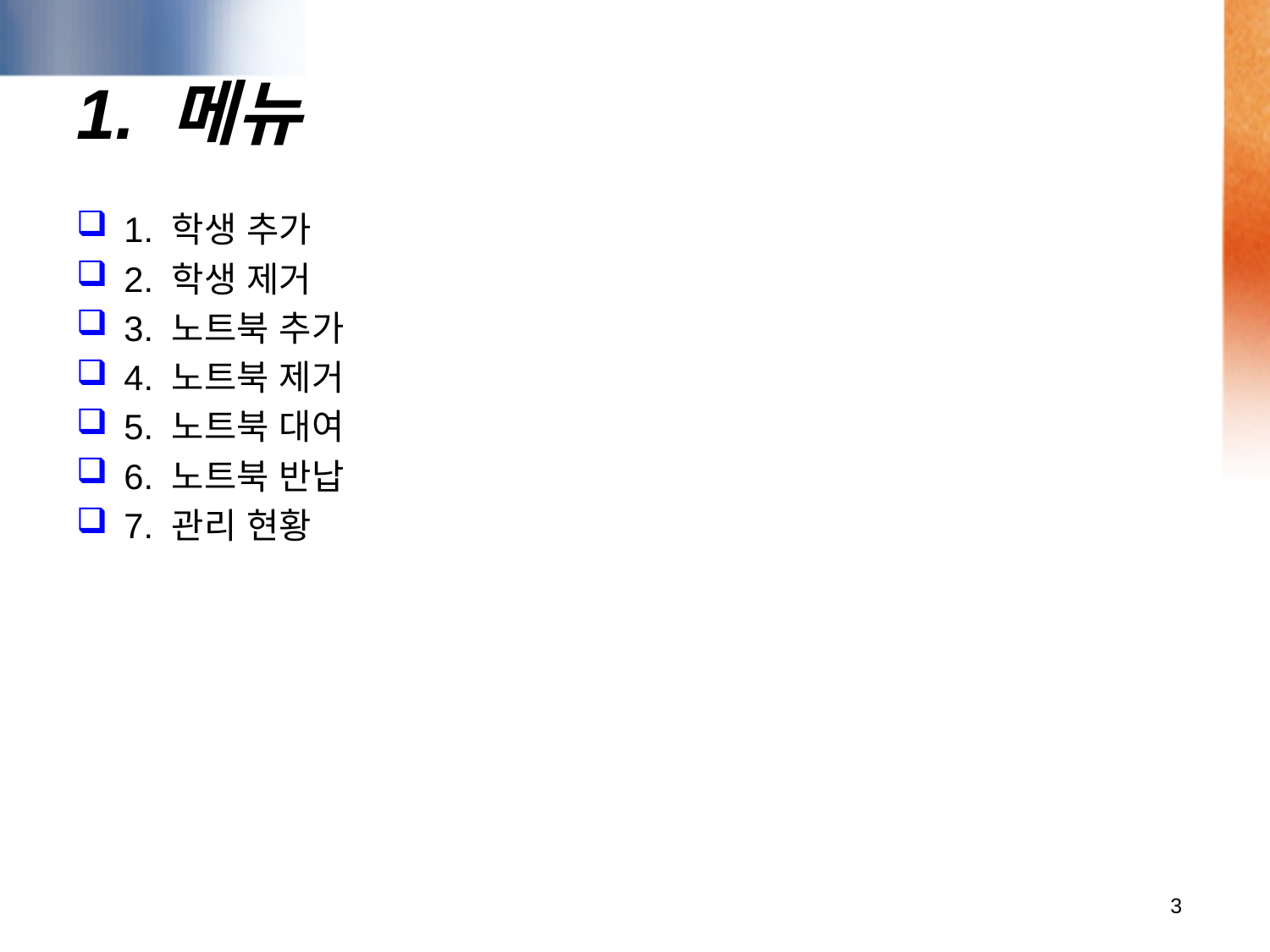

# 1. 메뉴
1. 학생 추가
2. 학생 제거
3. 노트북 추가
4. 노트북 제거
5. 노트북 대여
6. 노트북 반납
7. 관리 현황